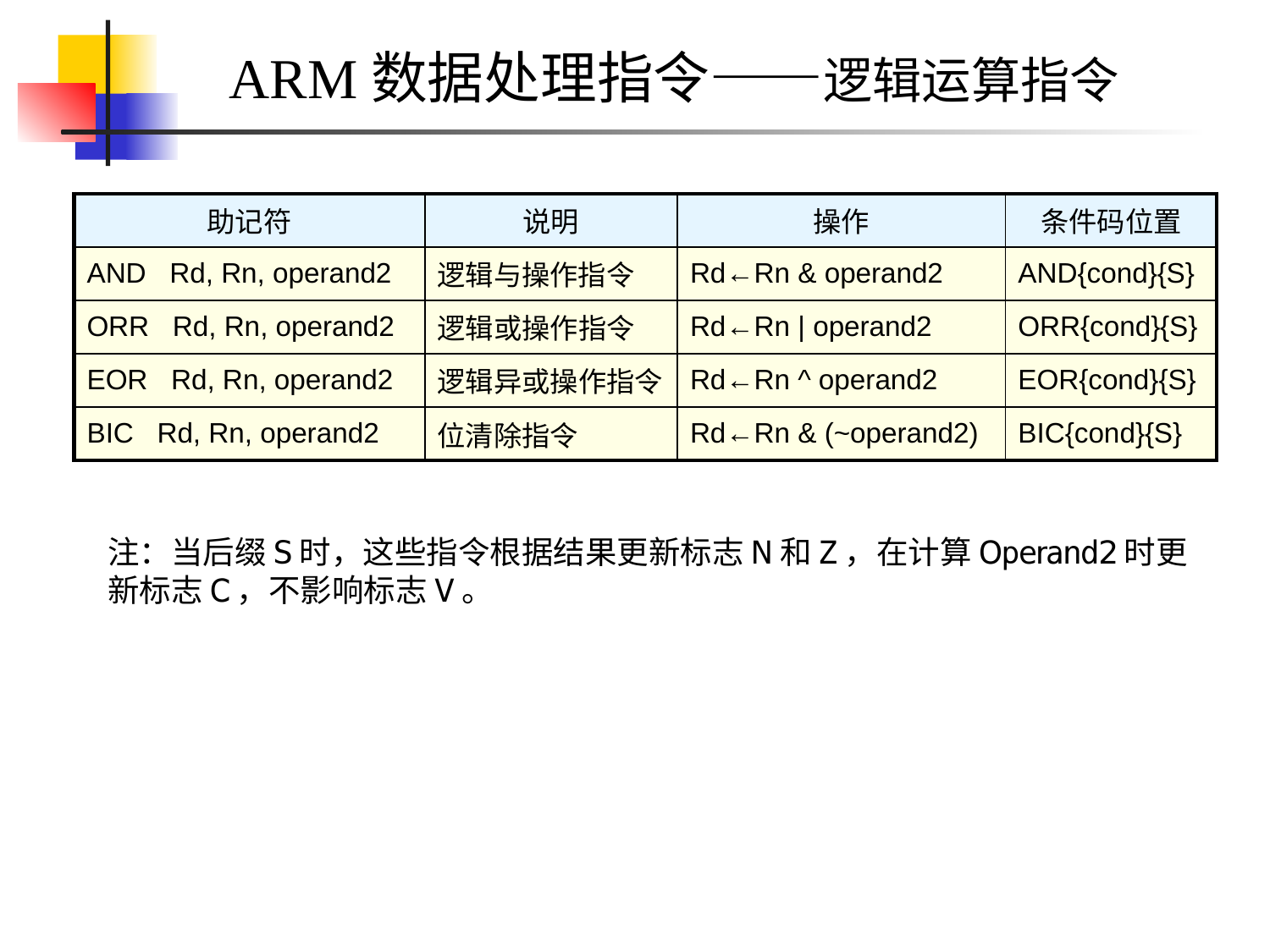

ARM数据处理指令——逻辑运算指令
| 助记符 | 说明 | 操作 | 条件码位置 |
| --- | --- | --- | --- |
| AND Rd, Rn, operand2 | 逻辑与操作指令 | Rd←Rn & operand2 | AND{cond}{S} |
| ORR Rd, Rn, operand2 | 逻辑或操作指令 | Rd←Rn | operand2 | ORR{cond}{S} |
| EOR Rd, Rn, operand2 | 逻辑异或操作指令 | Rd←Rn ^ operand2 | EOR{cond}{S} |
| BIC Rd, Rn, operand2 | 位清除指令 | Rd←Rn & (~operand2) | BIC{cond}{S} |
注：当后缀S时，这些指令根据结果更新标志N和Z，在计算Operand2时更新标志C，不影响标志V。